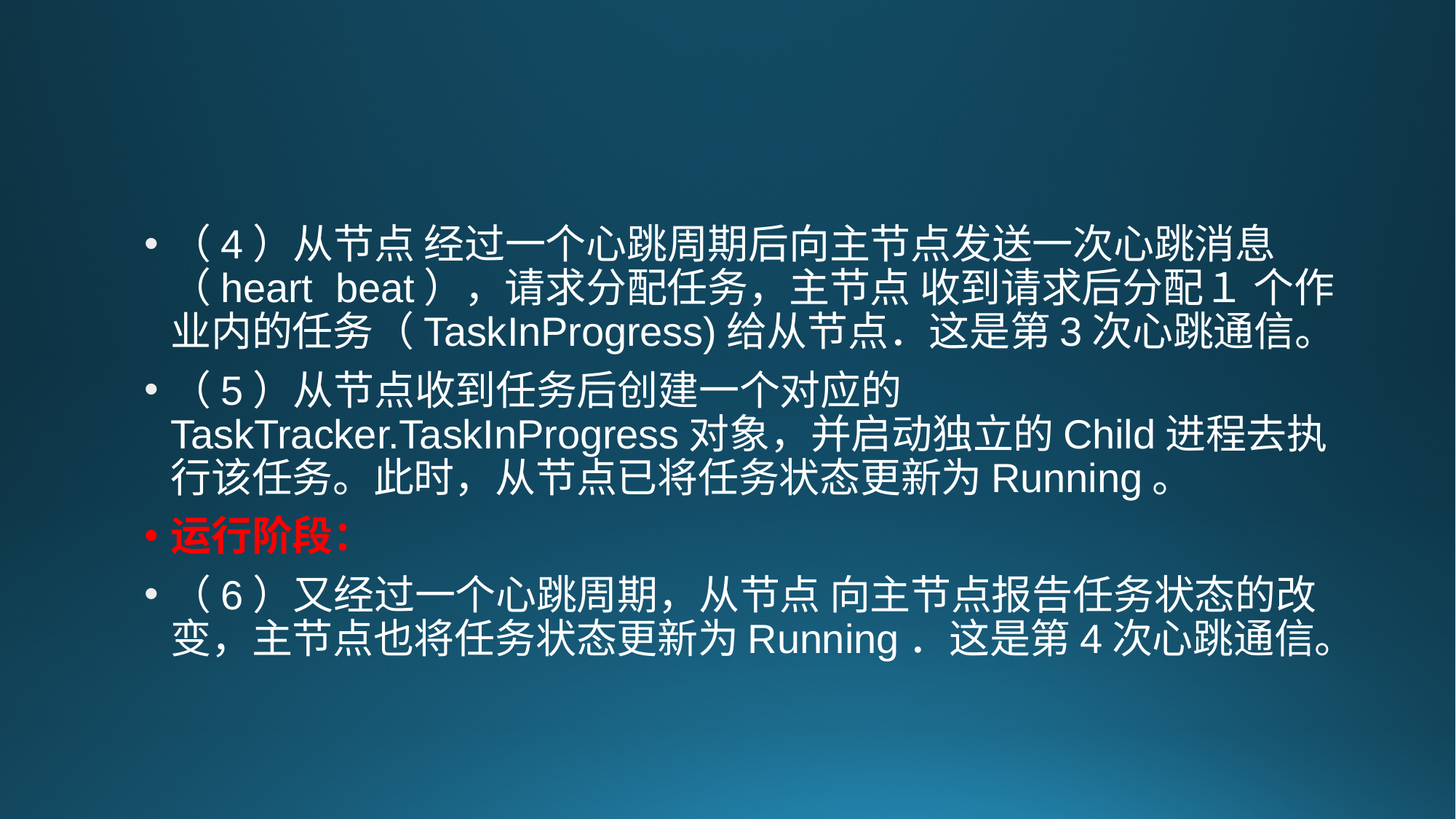

#
（4）从节点 经过一个心跳周期后向主节点发送一次心跳消息（heart  beat），请求分配任务，主节点 收到请求后分配１ 个作业内的任务（TaskInProgress)给从节点．这是第3次心跳通信。
（5）从节点收到任务后创建一个对应的TaskTracker.TaskInProgress对象，并启动独立的Child进程去执行该任务。此时，从节点已将任务状态更新为Running。
运行阶段：
（6）又经过一个心跳周期，从节点 向主节点报告任务状态的改变，主节点也将任务状态更新为Running．这是第4次心跳通信。